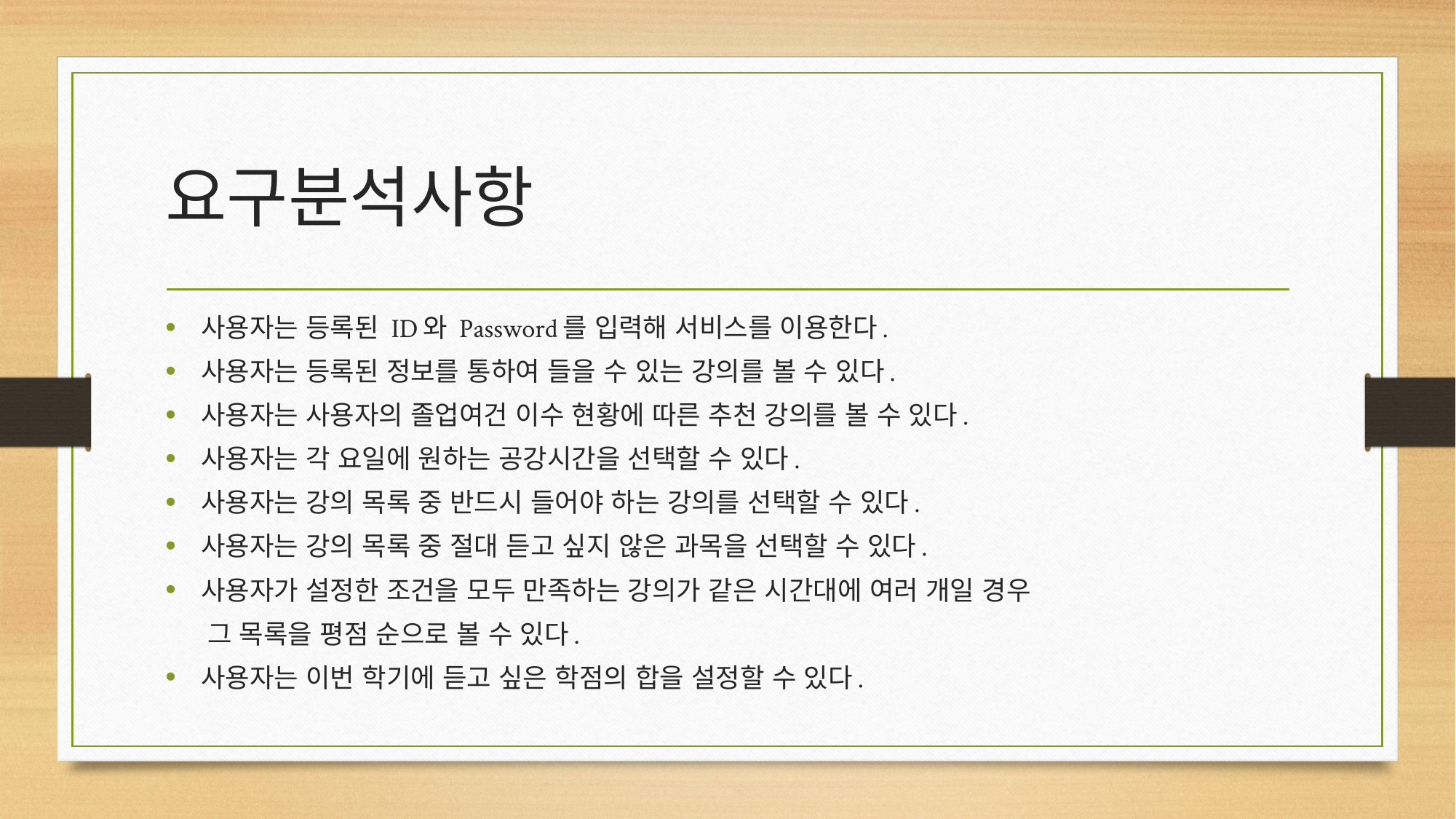

# 요구분석사항
사용자는 등록된 ID와 Password를 입력해 서비스를 이용한다.
사용자는 등록된 정보를 통하여 들을 수 있는 강의를 볼 수 있다.
사용자는 사용자의 졸업여건 이수 현황에 따른 추천 강의를 볼 수 있다.
사용자는 각 요일에 원하는 공강시간을 선택할 수 있다.
사용자는 강의 목록 중 반드시 들어야 하는 강의를 선택할 수 있다.
사용자는 강의 목록 중 절대 듣고 싶지 않은 과목을 선택할 수 있다.
사용자가 설정한 조건을 모두 만족하는 강의가 같은 시간대에 여러 개일 경우
     그 목록을 평점 순으로 볼 수 있다.
사용자는 이번 학기에 듣고 싶은 학점의 합을 설정할 수 있다.